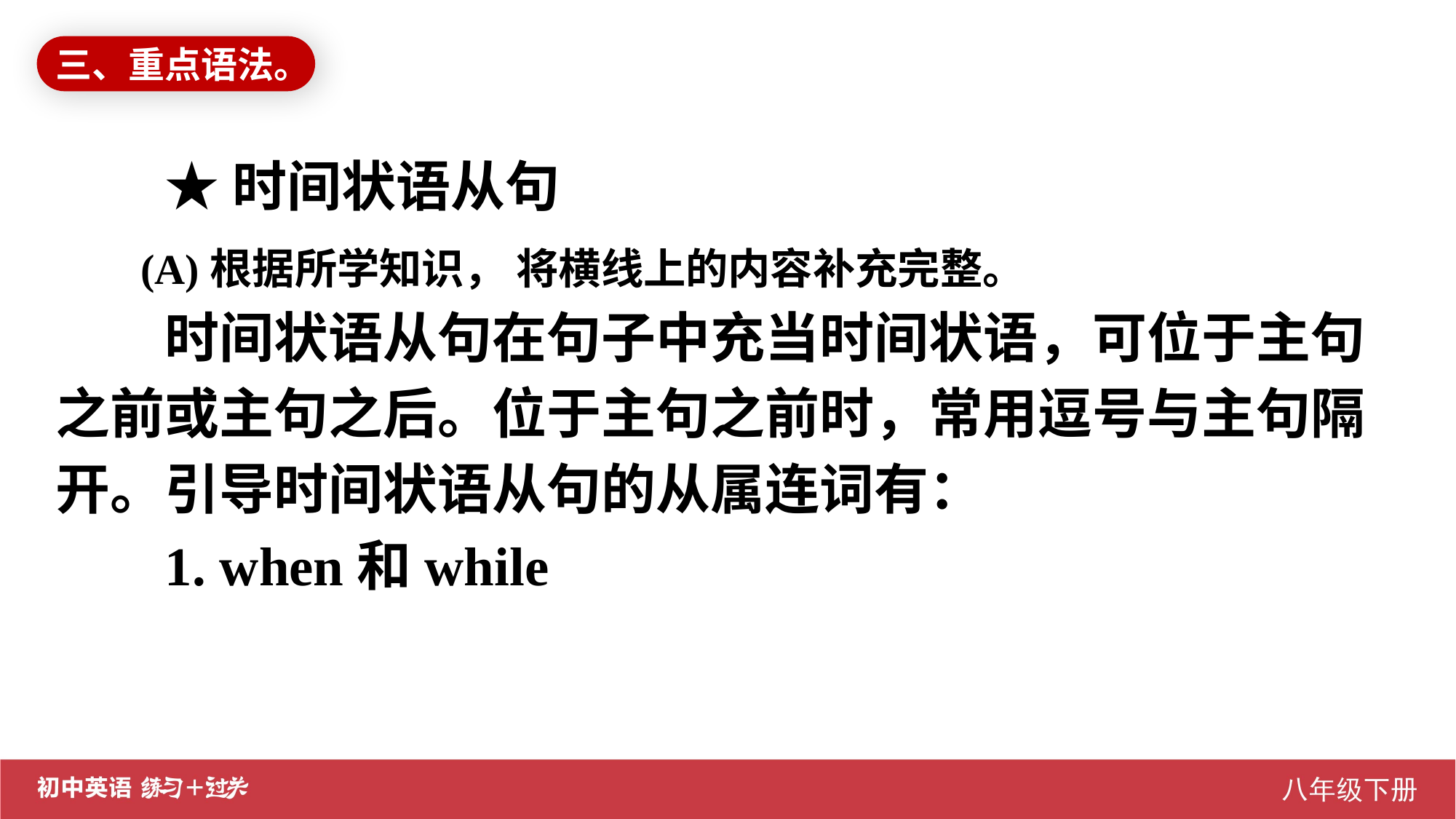

三、重点语法。
★时间状语从句
(A)根据所学知识， 将横线上的内容补充完整。
时间状语从句在句子中充当时间状语，可位于主句之前或主句之后。位于主句之前时，常用逗号与主句隔开。引导时间状语从句的从属连词有：
1. when和while